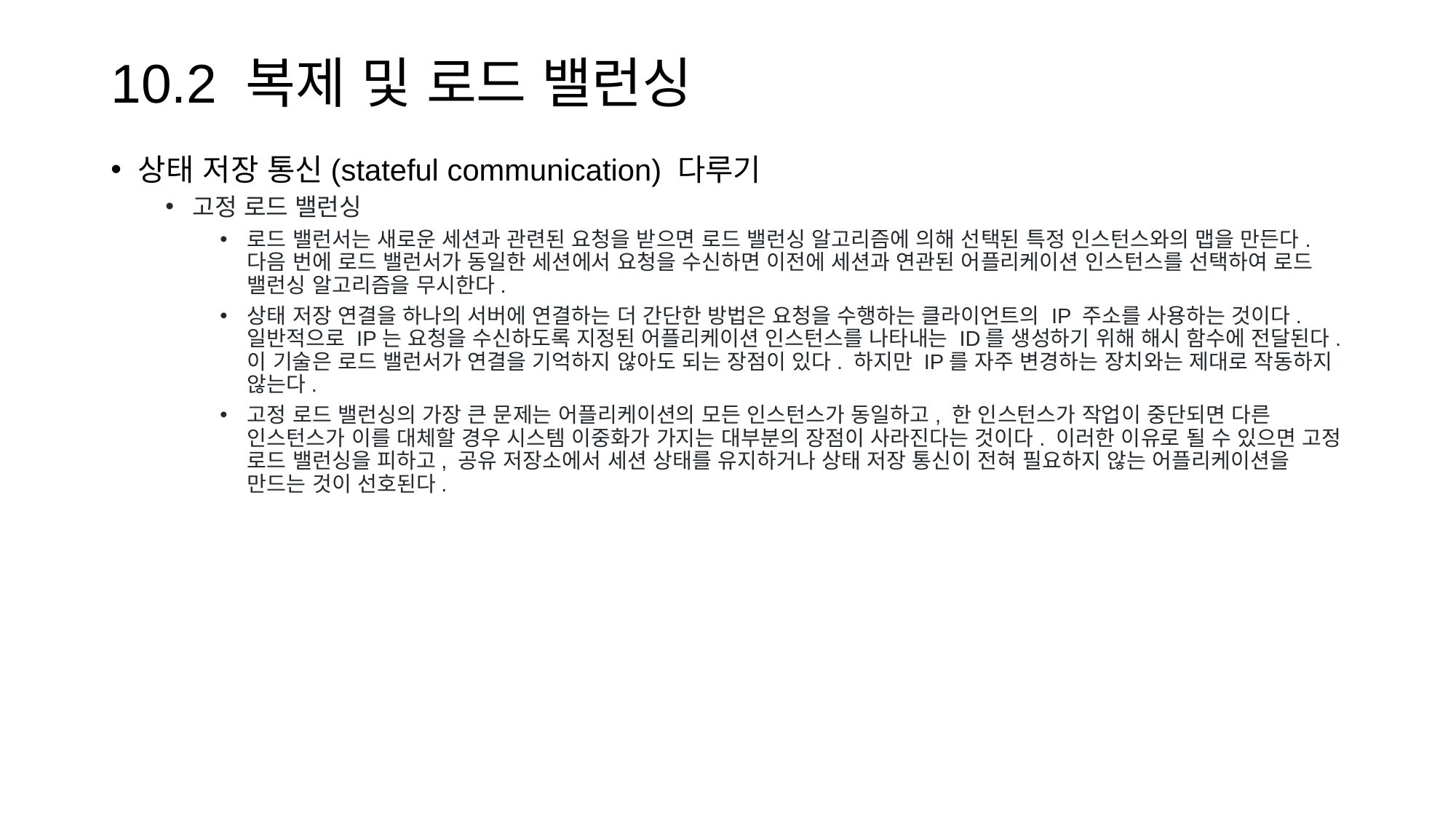

# 10.2 복제 및 로드 밸런싱
상태 저장 통신(stateful communication) 다루기
고정 로드 밸런싱
로드 밸런서는 새로운 세션과 관련된 요청을 받으면 로드 밸런싱 알고리즘에 의해 선택된 특정 인스턴스와의 맵을 만든다. 다음 번에 로드 밸런서가 동일한 세션에서 요청을 수신하면 이전에 세션과 연관된 어플리케이션 인스턴스를 선택하여 로드 밸런싱 알고리즘을 무시한다.
상태 저장 연결을 하나의 서버에 연결하는 더 간단한 방법은 요청을 수행하는 클라이언트의 IP 주소를 사용하는 것이다. 일반적으로 IP는 요청을 수신하도록 지정된 어플리케이션 인스턴스를 나타내는 ID를 생성하기 위해 해시 함수에 전달된다. 이 기술은 로드 밸런서가 연결을 기억하지 않아도 되는 장점이 있다. 하지만 IP를 자주 변경하는 장치와는 제대로 작동하지 않는다.
고정 로드 밸런싱의 가장 큰 문제는 어플리케이션의 모든 인스턴스가 동일하고, 한 인스턴스가 작업이 중단되면 다른 인스턴스가 이를 대체할 경우 시스템 이중화가 가지는 대부분의 장점이 사라진다는 것이다. 이러한 이유로 될 수 있으면 고정 로드 밸런싱을 피하고, 공유 저장소에서 세션 상태를 유지하거나 상태 저장 통신이 전혀 필요하지 않는 어플리케이션을 만드는 것이 선호된다.